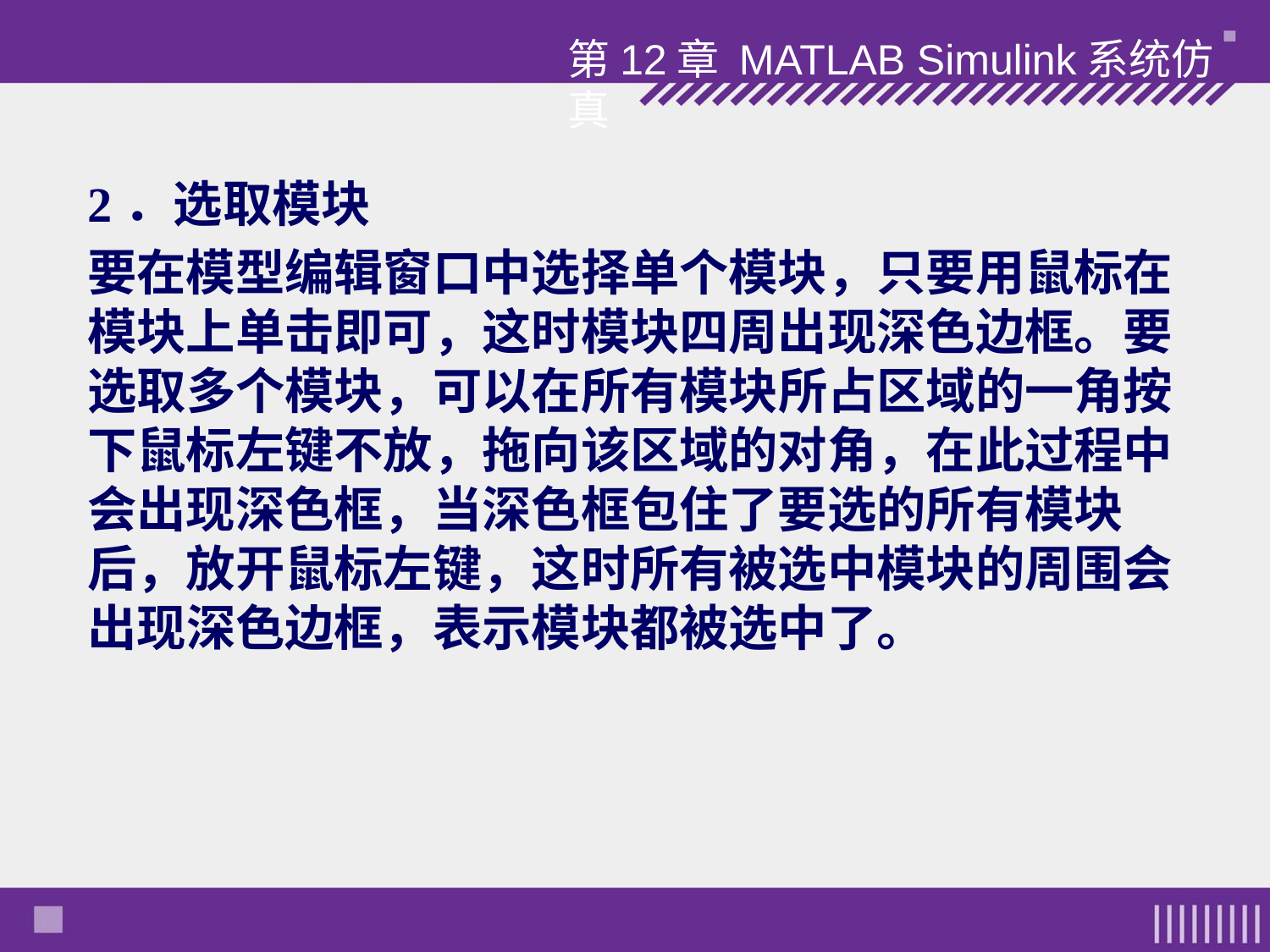

第12章 MATLAB Simulink系统仿真
2．选取模块
要在模型编辑窗口中选择单个模块，只要用鼠标在模块上单击即可，这时模块四周出现深色边框。要选取多个模块，可以在所有模块所占区域的一角按下鼠标左键不放，拖向该区域的对角，在此过程中会出现深色框，当深色框包住了要选的所有模块后，放开鼠标左键，这时所有被选中模块的周围会出现深色边框，表示模块都被选中了。